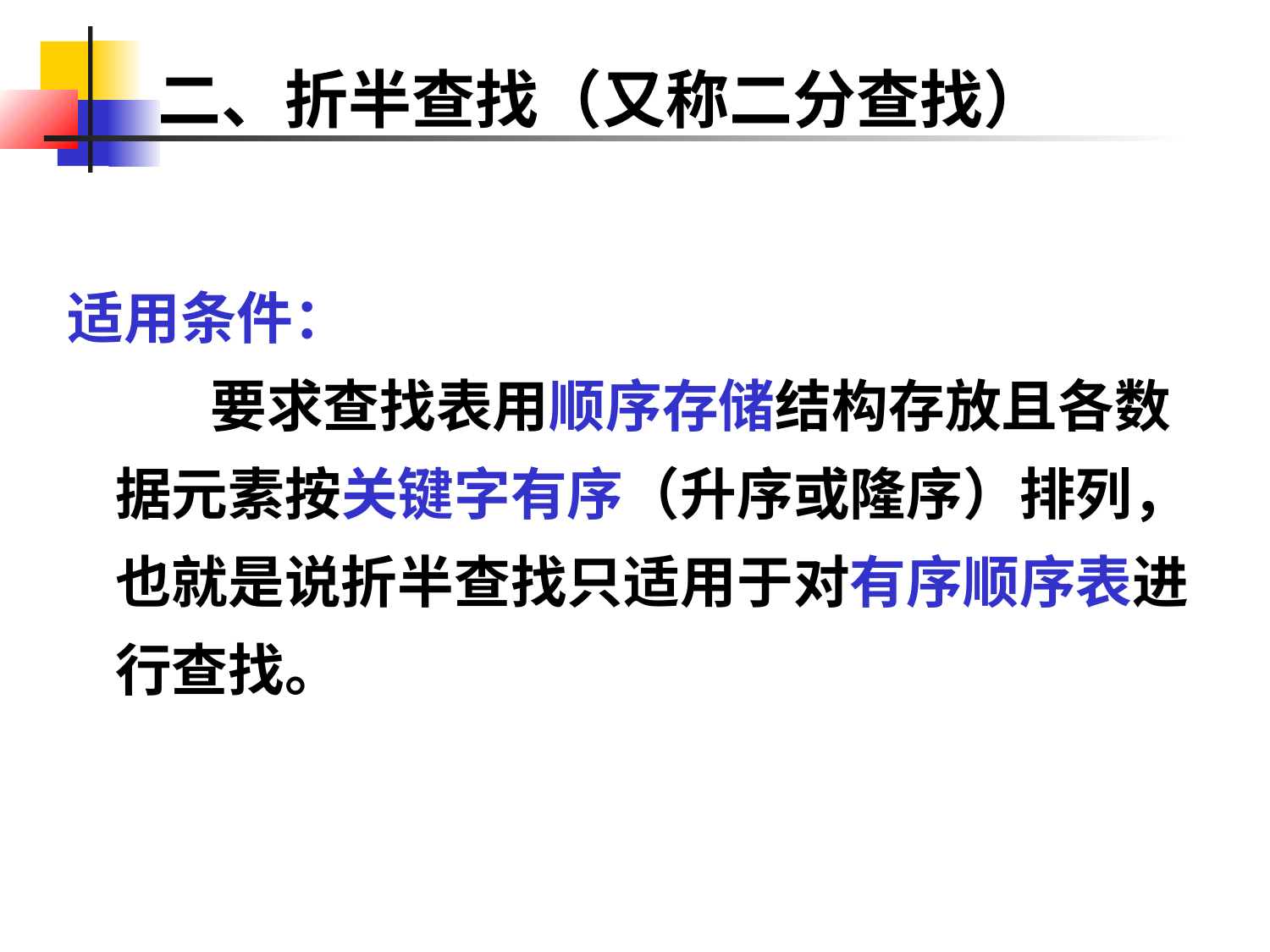

# 二、折半查找（又称二分查找）
适用条件：
          要求查找表用顺序存储结构存放且各数据元素按关键字有序（升序或隆序）排列，也就是说折半查找只适用于对有序顺序表进行查找。